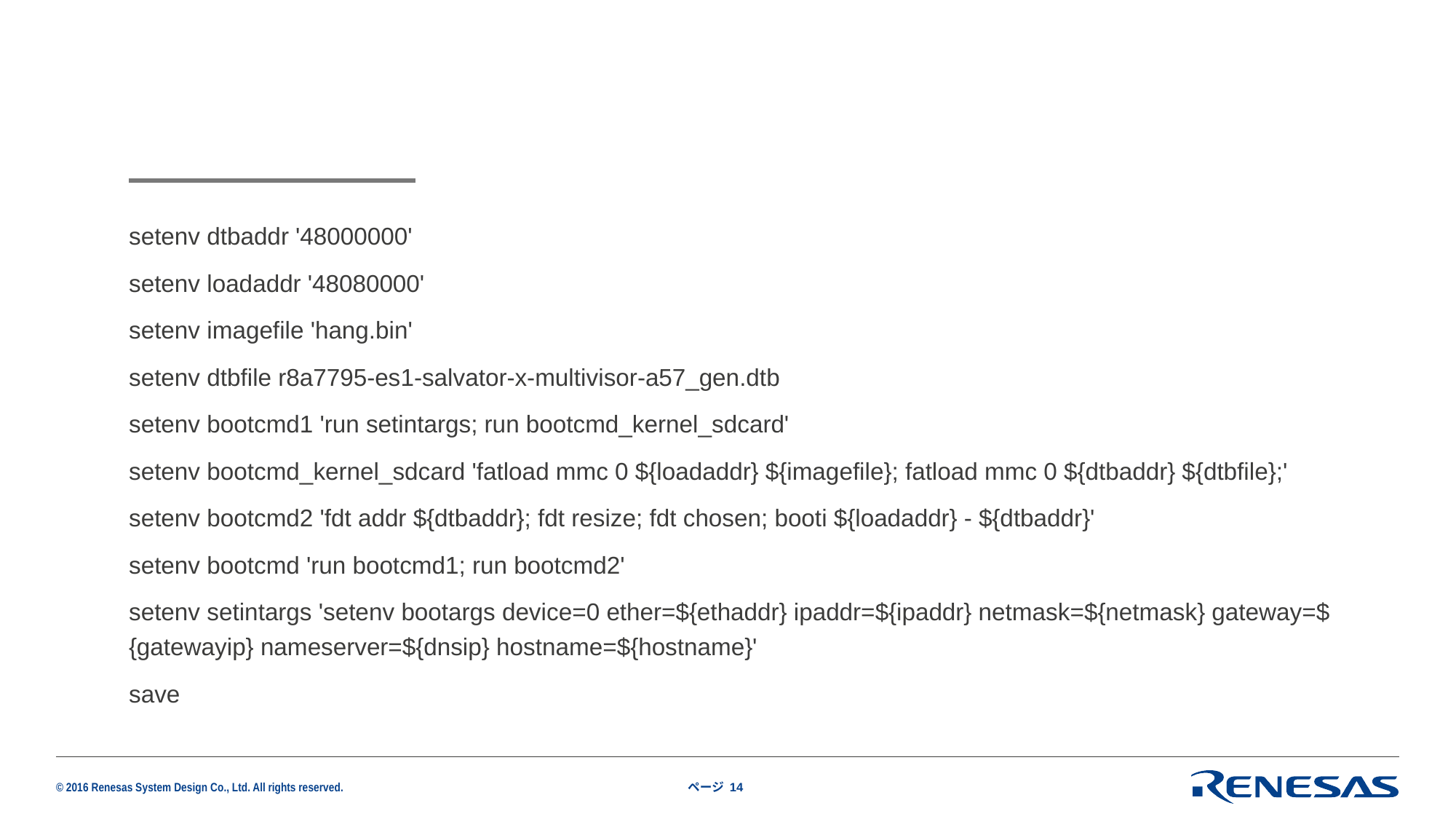

setenv dtbaddr '48000000'
setenv loadaddr '48080000'
setenv imagefile 'hang.bin'
setenv dtbfile r8a7795-es1-salvator-x-multivisor-a57_gen.dtb
setenv bootcmd1 'run setintargs; run bootcmd_kernel_sdcard'
setenv bootcmd_kernel_sdcard 'fatload mmc 0 ${loadaddr} ${imagefile}; fatload mmc 0 ${dtbaddr} ${dtbfile};'
setenv bootcmd2 'fdt addr ${dtbaddr}; fdt resize; fdt chosen; booti ${loadaddr} - ${dtbaddr}'
setenv bootcmd 'run bootcmd1; run bootcmd2'
setenv setintargs 'setenv bootargs device=0 ether=${ethaddr} ipaddr=${ipaddr} netmask=${netmask} gateway=${gatewayip} nameserver=${dnsip} hostname=${hostname}'
save
ページ 14